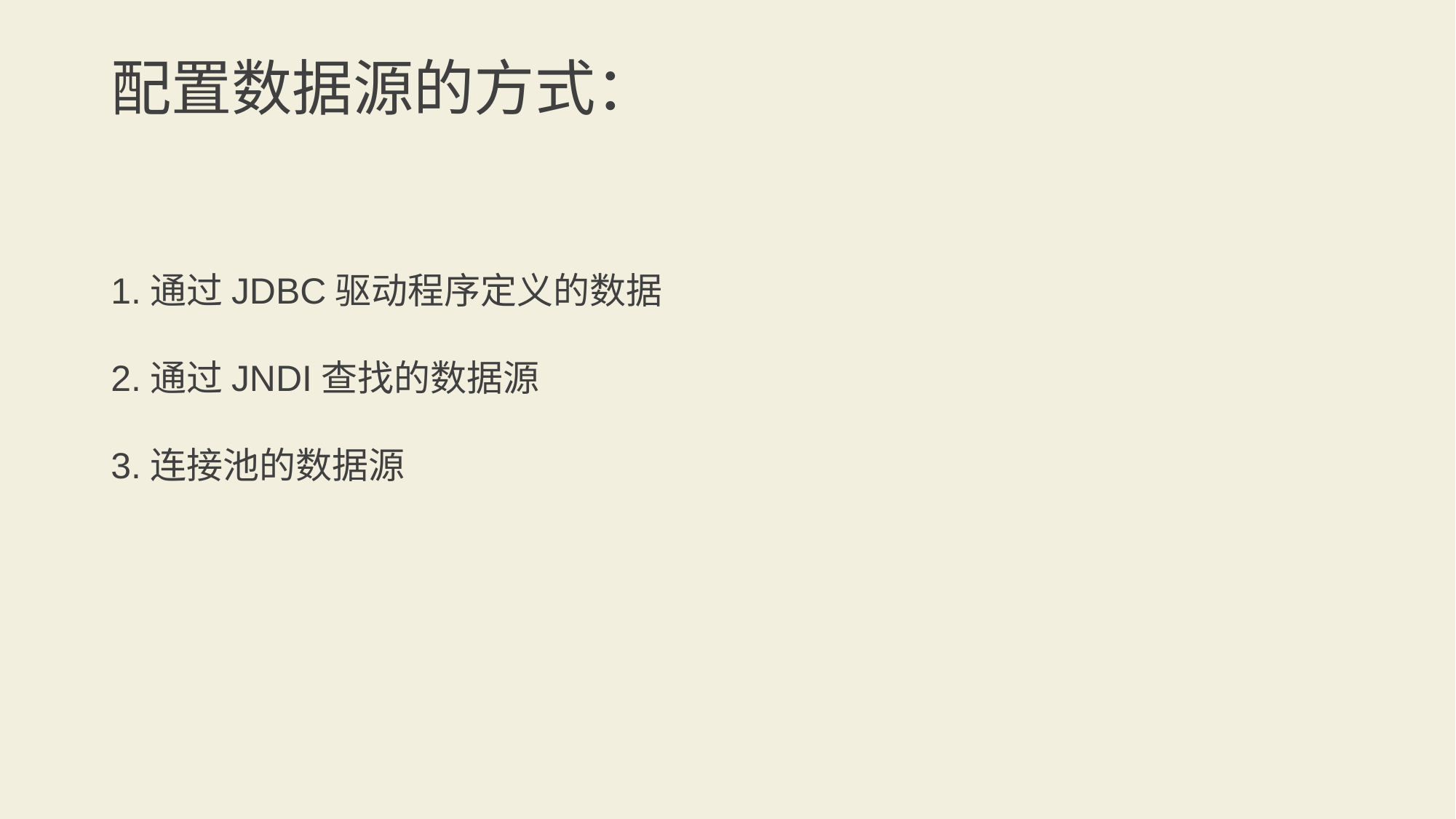

# 配置数据源的方式：
1.通过JDBC驱动程序定义的数据
2.通过JNDI查找的数据源
3.连接池的数据源